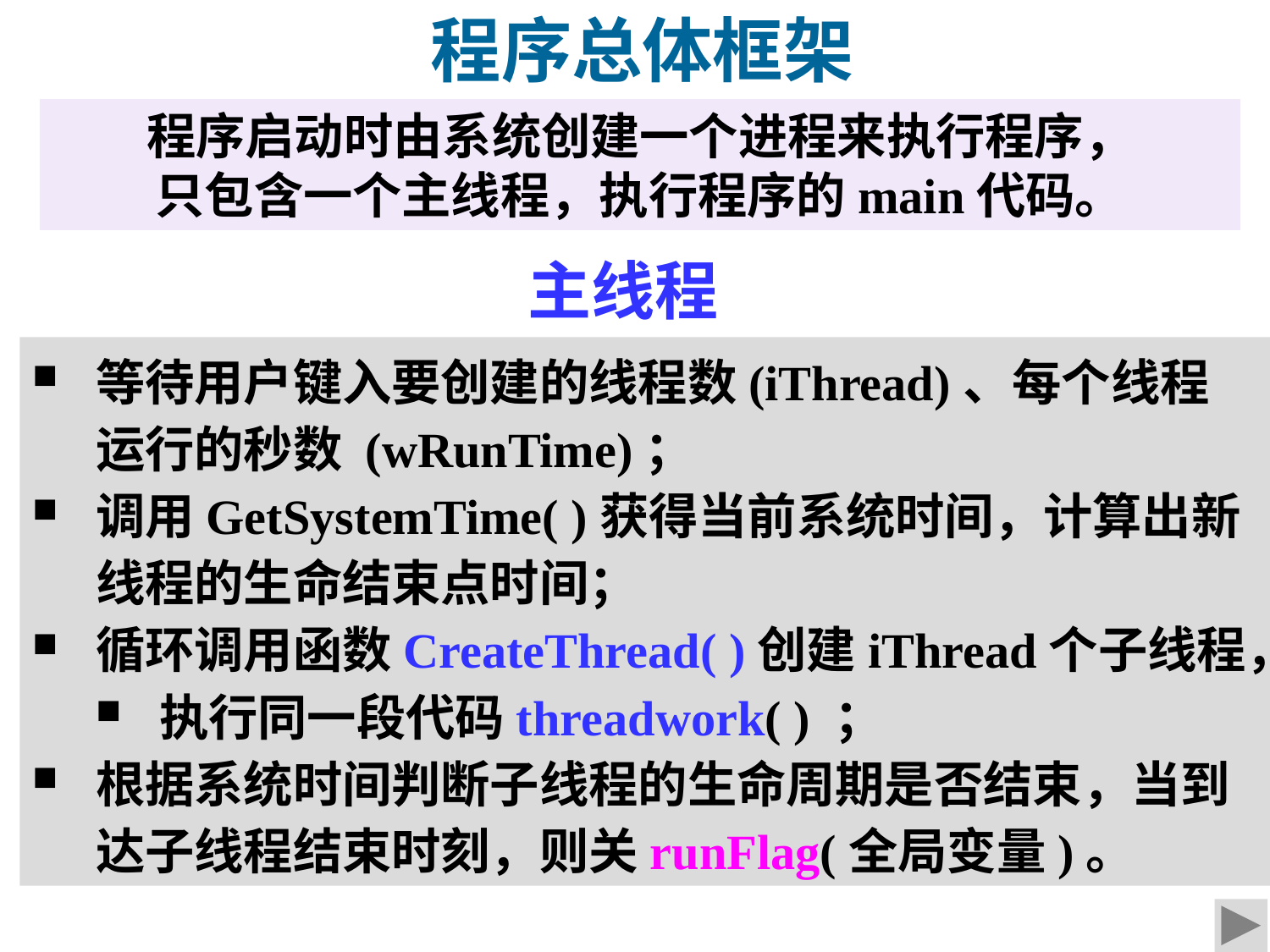

程序总体框架
程序启动时由系统创建一个进程来执行程序，
只包含一个主线程，执行程序的main代码。
主线程
等待用户键入要创建的线程数(iThread)、每个线程运行的秒数 (wRunTime)；
调用GetSystemTime( )获得当前系统时间，计算出新线程的生命结束点时间；
循环调用函数CreateThread( )创建iThread个子线程，
执行同一段代码threadwork( ) ；
根据系统时间判断子线程的生命周期是否结束，当到达子线程结束时刻，则关runFlag(全局变量)。

第 44 页